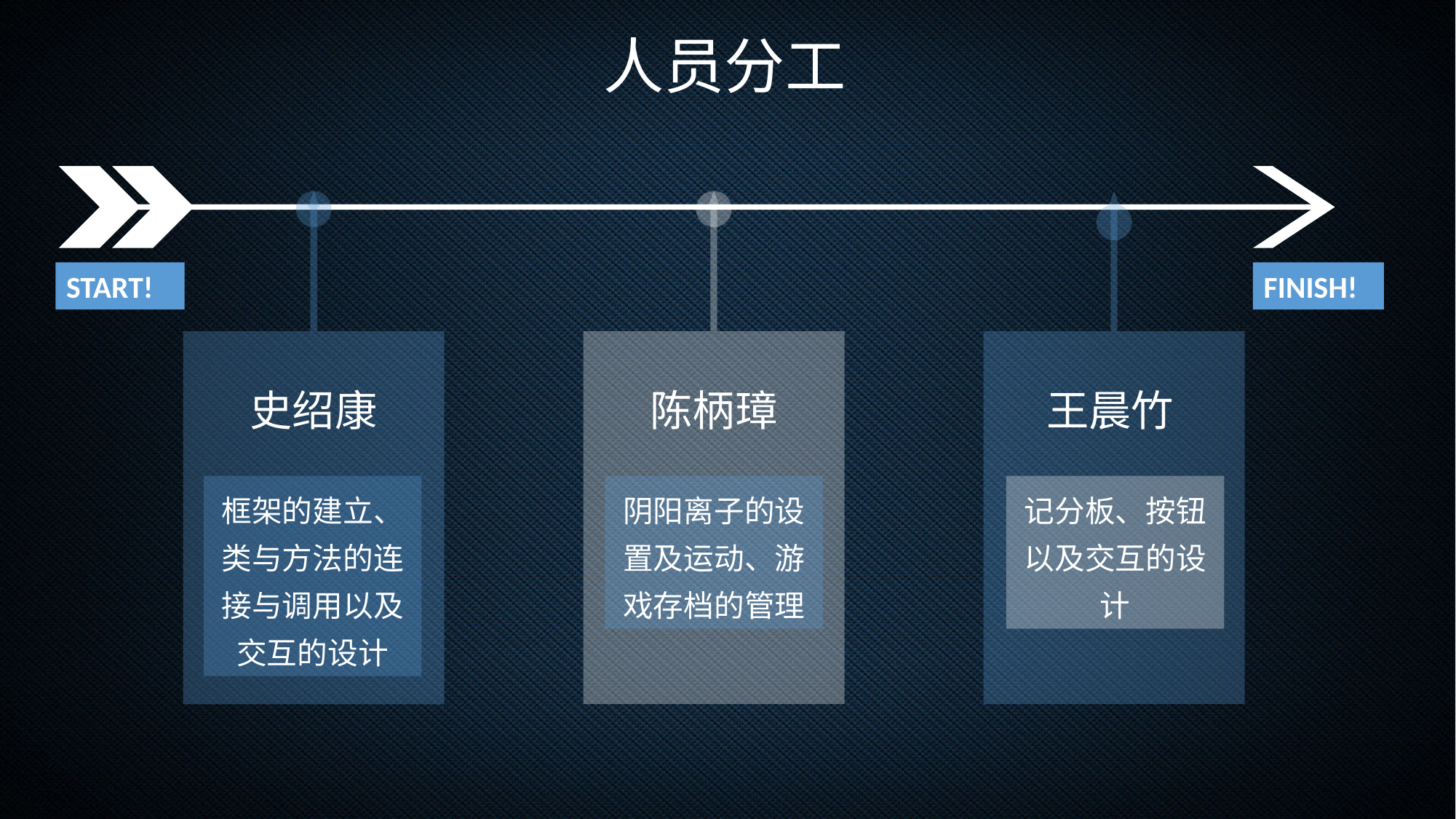

人员分工

框架的建立、类与方法的连接与调用以及交互的设计

START!
FINISH!
史绍康
陈柄璋
王晨竹
阴阳离子的设置及运动、游戏存档的管理
记分板、按钮以及交互的设计